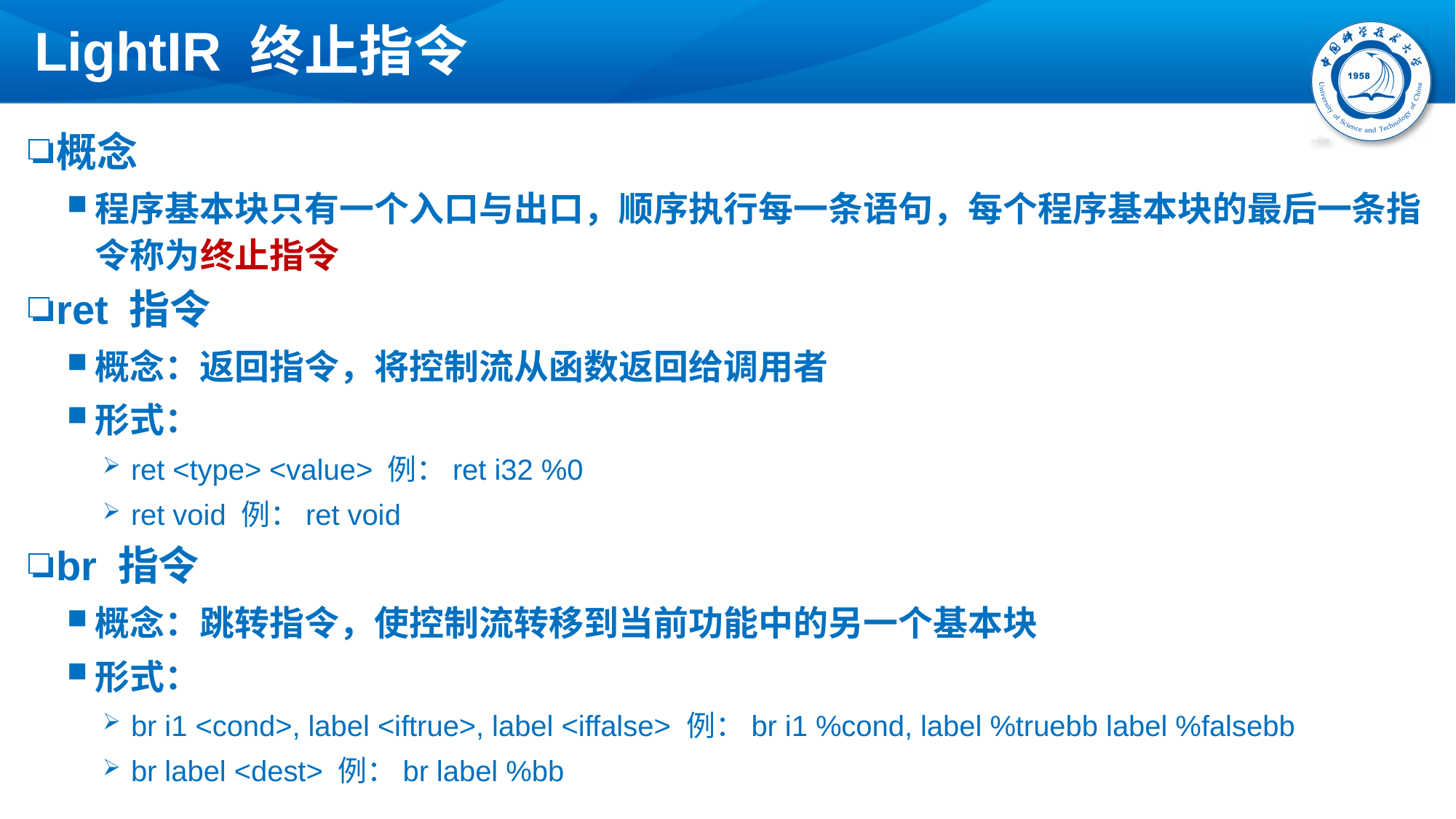

# LightIR 终止指令
概念
程序基本块只有一个入口与出口，顺序执行每一条语句，每个程序基本块的最后一条指令称为终止指令
ret 指令
概念：返回指令，将控制流从函数返回给调用者
形式：
ret <type> <value> 例：ret i32 %0
ret void 例：ret void
br 指令
概念：跳转指令，使控制流转移到当前功能中的另一个基本块
形式：
br i1 <cond>, label <iftrue>, label <iffalse> 例：br i1 %cond, label %truebb label %falsebb
br label <dest> 例：br label %bb